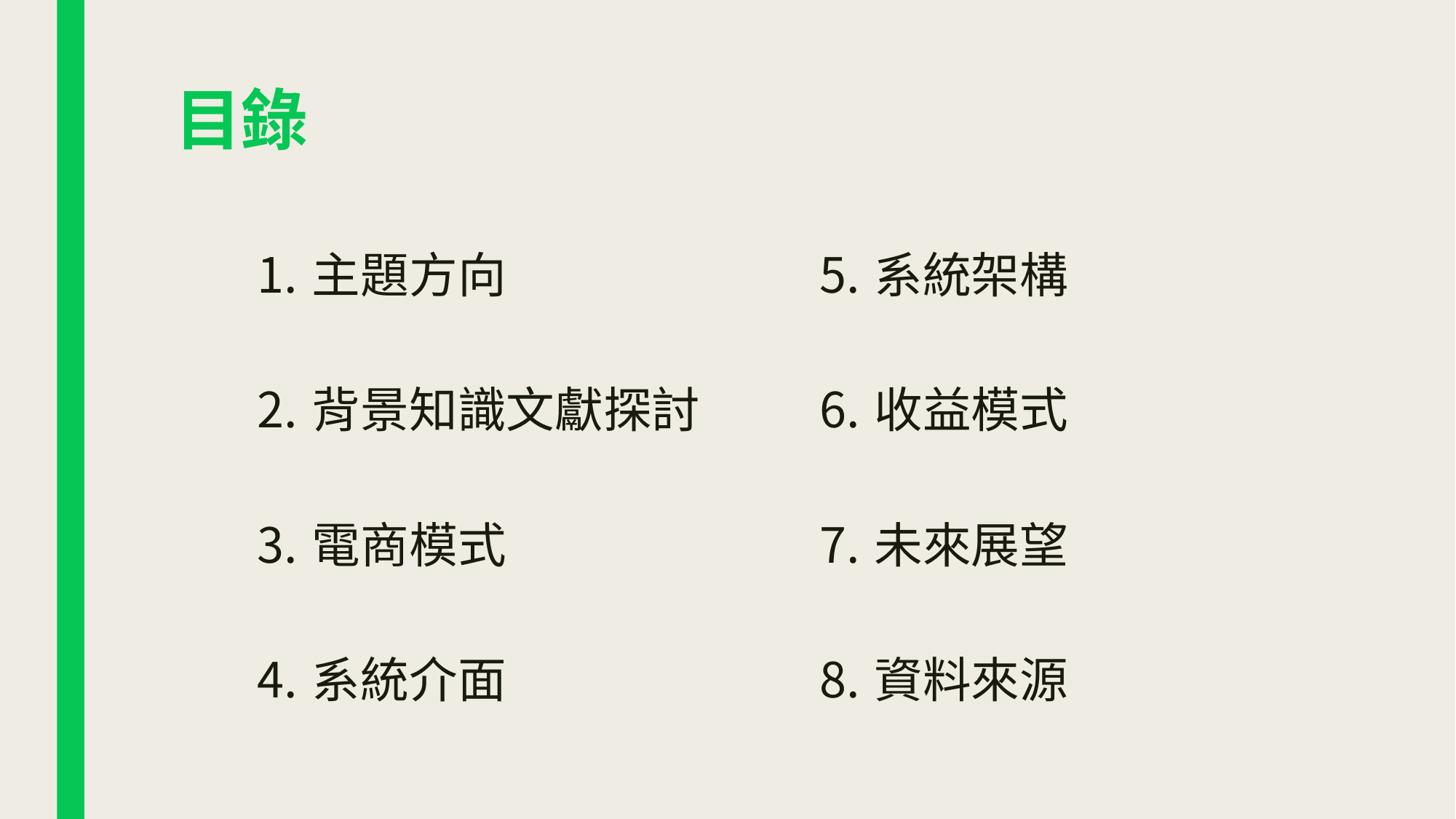

# 目錄
主題方向
背景知識文獻探討
電商模式
系統介面
系統架構
收益模式
未來展望
資料來源